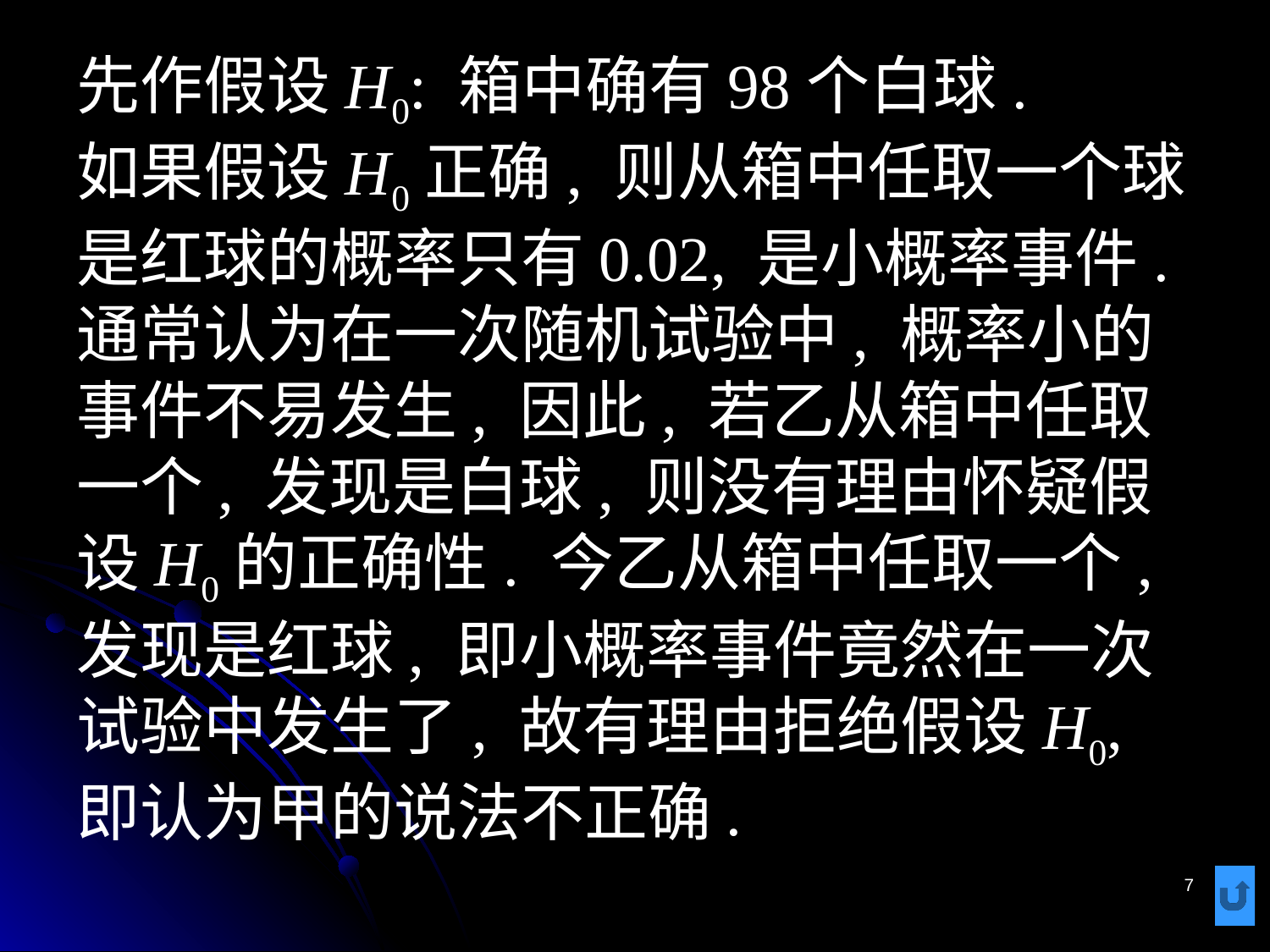

# 先作假设H0: 箱中确有98个白球. 如果假设H0正确, 则从箱中任取一个球是红球的概率只有0.02, 是小概率事件. 通常认为在一次随机试验中, 概率小的事件不易发生, 因此, 若乙从箱中任取一个, 发现是白球, 则没有理由怀疑假设H0的正确性. 今乙从箱中任取一个, 发现是红球, 即小概率事件竟然在一次试验中发生了, 故有理由拒绝假设H0, 即认为甲的说法不正确.
7